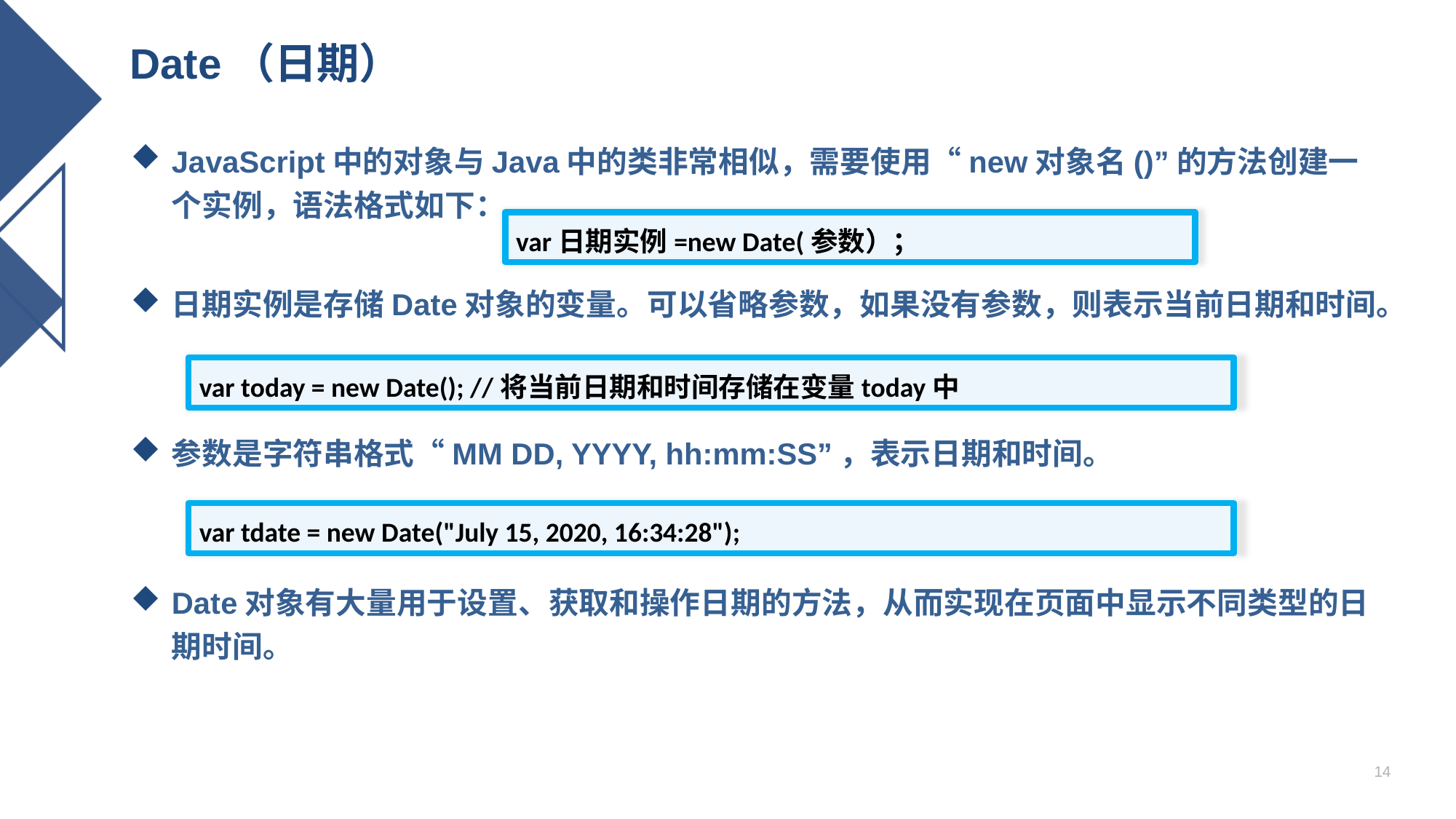

# Date（日期）
JavaScript中的对象与Java中的类非常相似，需要使用“new对象名()”的方法创建一个实例，语法格式如下：

日期实例是存储Date对象的变量。可以省略参数，如果没有参数，则表示当前日期和时间。

参数是字符串格式“MM DD, YYYY, hh:mm:SS”，表示日期和时间。

Date对象有大量用于设置、获取和操作日期的方法，从而实现在页面中显示不同类型的日期时间。

var日期实例=new Date(参数）；
var today = new Date(); //将当前日期和时间存储在变量today中
var tdate = new Date("July 15, 2020, 16:34:28");
14